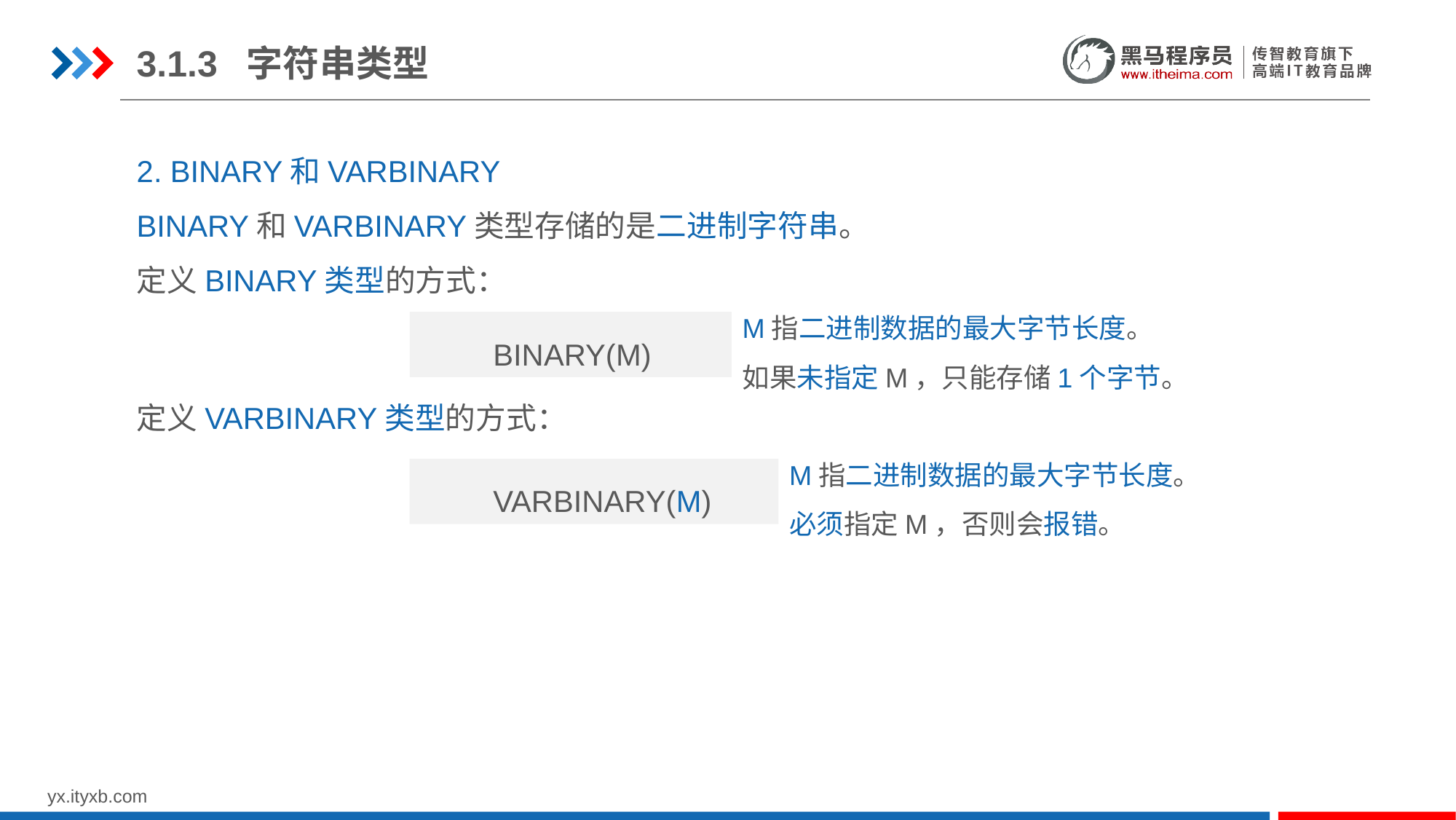

3.1.3  字符串类型
2. BINARY和VARBINARY
BINARY和VARBINARY类型存储的是二进制字符串。
定义BINARY类型的方式：
M指二进制数据的最大字节长度。
如果未指定M，只能存储1个字节。
BINARY(M)
定义VARBINARY类型的方式：
M指二进制数据的最大字节长度。
必须指定M，否则会报错。
VARBINARY(M)